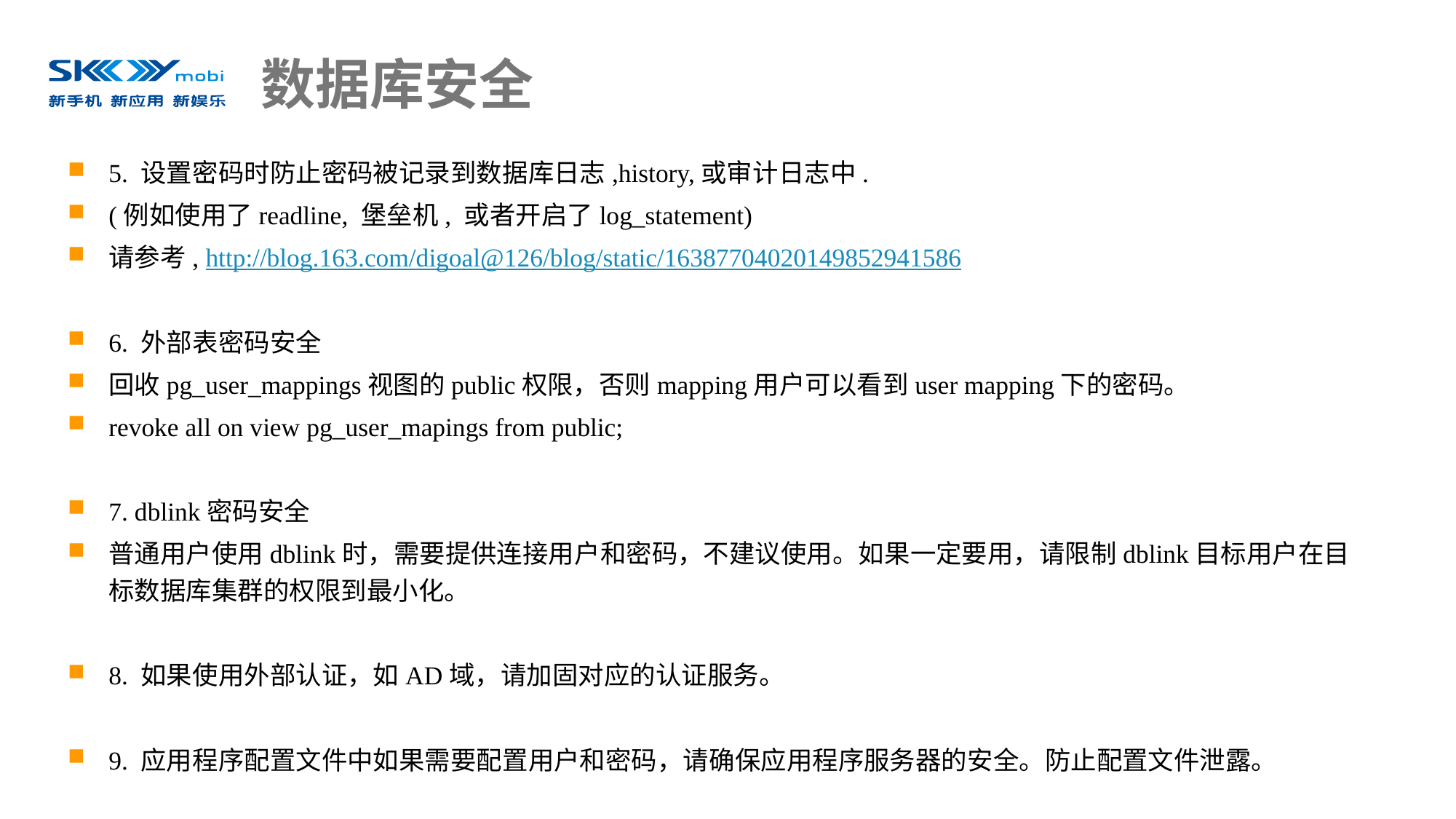

# 数据库安全
5. 设置密码时防止密码被记录到数据库日志,history,或审计日志中.
(例如使用了readline, 堡垒机, 或者开启了log_statement)
请参考, http://blog.163.com/digoal@126/blog/static/16387704020149852941586

6. 外部表密码安全
回收pg_user_mappings视图的public权限，否则mapping用户可以看到user mapping下的密码。
revoke all on view pg_user_mapings from public;

7. dblink密码安全
普通用户使用dblink时，需要提供连接用户和密码，不建议使用。如果一定要用，请限制dblink目标用户在目标数据库集群的权限到最小化。

8. 如果使用外部认证，如AD域，请加固对应的认证服务。

9. 应用程序配置文件中如果需要配置用户和密码，请确保应用程序服务器的安全。防止配置文件泄露。